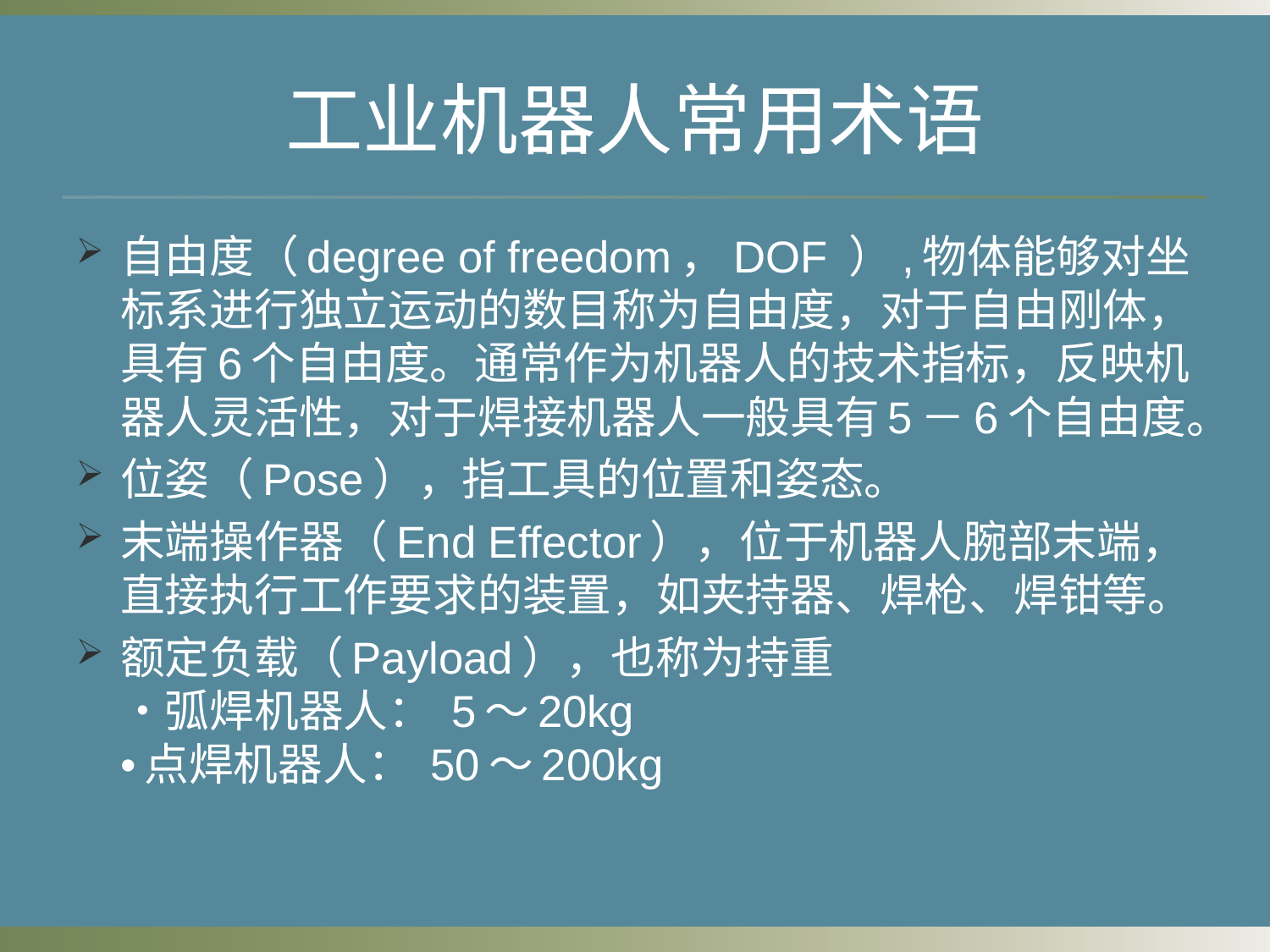

# 工业机器人常用术语
自由度（degree of freedom，DOF ）,物体能够对坐标系进行独立运动的数目称为自由度，对于自由刚体，具有6个自由度。通常作为机器人的技术指标，反映机器人灵活性，对于焊接机器人一般具有5－6个自由度。
位姿（Pose），指工具的位置和姿态。
末端操作器（End Effector），位于机器人腕部末端，直接执行工作要求的装置，如夹持器、焊枪、焊钳等。
额定负载（Payload），也称为持重
•弧焊机器人： 5～20kg
•点焊机器人： 50～200kg